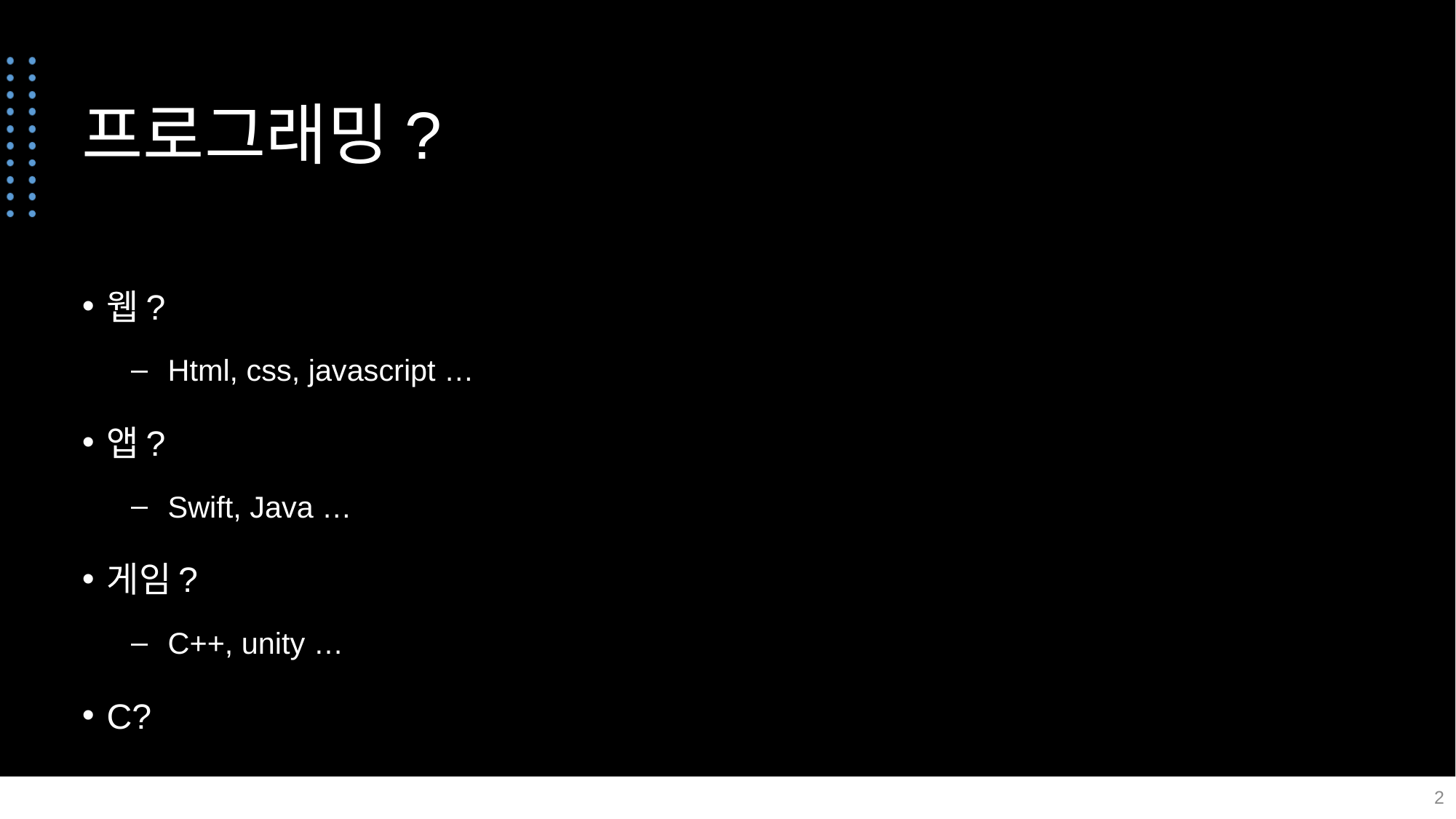

# 프로그래밍?
웹?
Html, css, javascript …
앱?
Swift, Java …
게임?
C++, unity …
C?
2